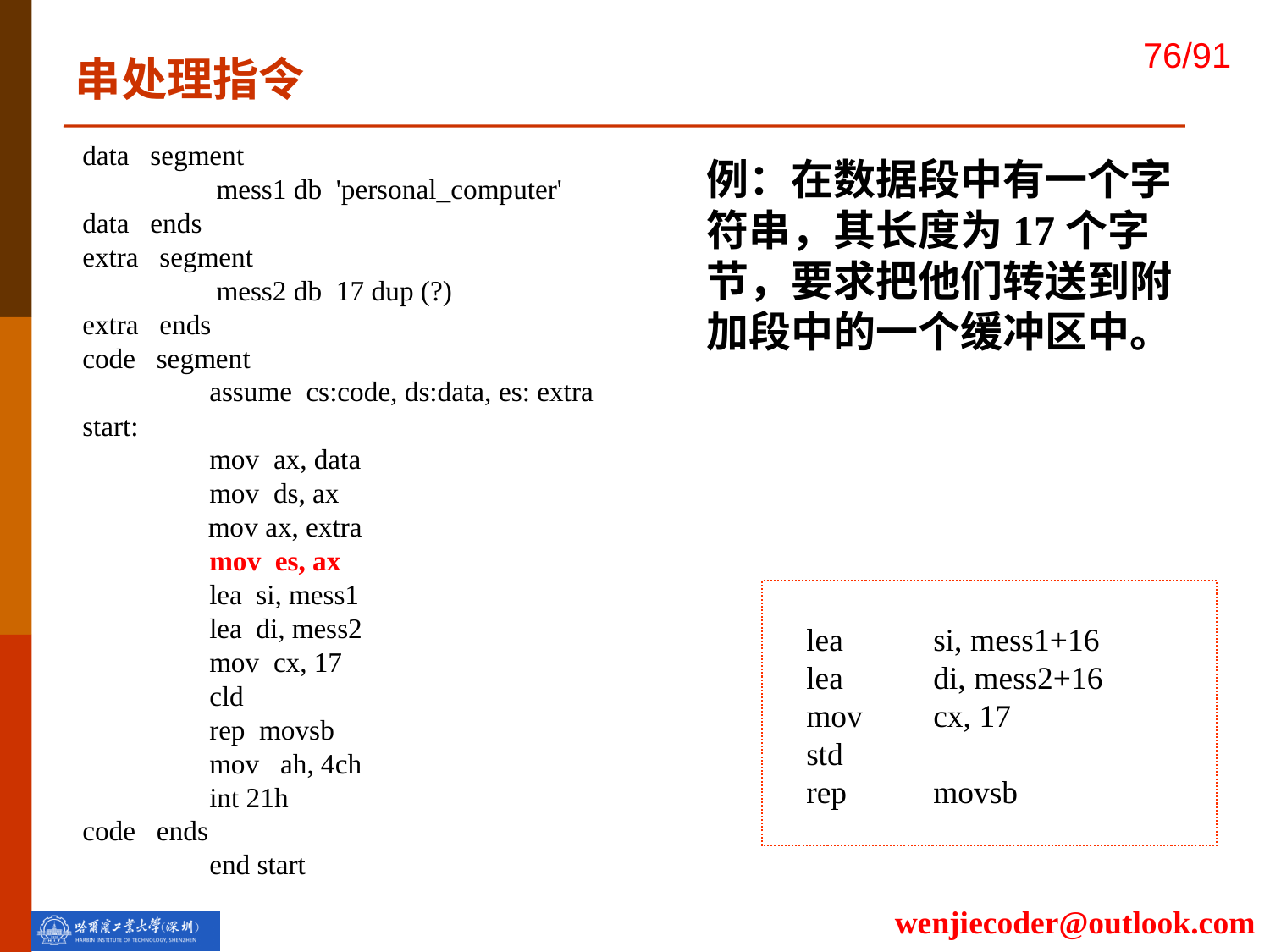

串处理指令
data   segment
	 mess1 db  'personal_computer'
data   ends
extra   segment
	 mess2 db  17 dup (?)
extra   ends
code   segment
	assume  cs:code, ds:data, es: extra
start:
	mov  ax, data
	mov  ds, ax
                  mov ax, extra
	mov  es, ax
	lea  si, mess1
	lea  di, mess2
	mov  cx, 17
	cld
	rep  movsb
	mov   ah, 4ch
	int 21h
code   ends
	end start
例：在数据段中有一个字符串，其长度为17个字节，要求把他们转送到附加段中的一个缓冲区中。

lea  	si, mess1+16
lea  	di, mess2+16
mov  	cx, 17
std
rep  	movsb